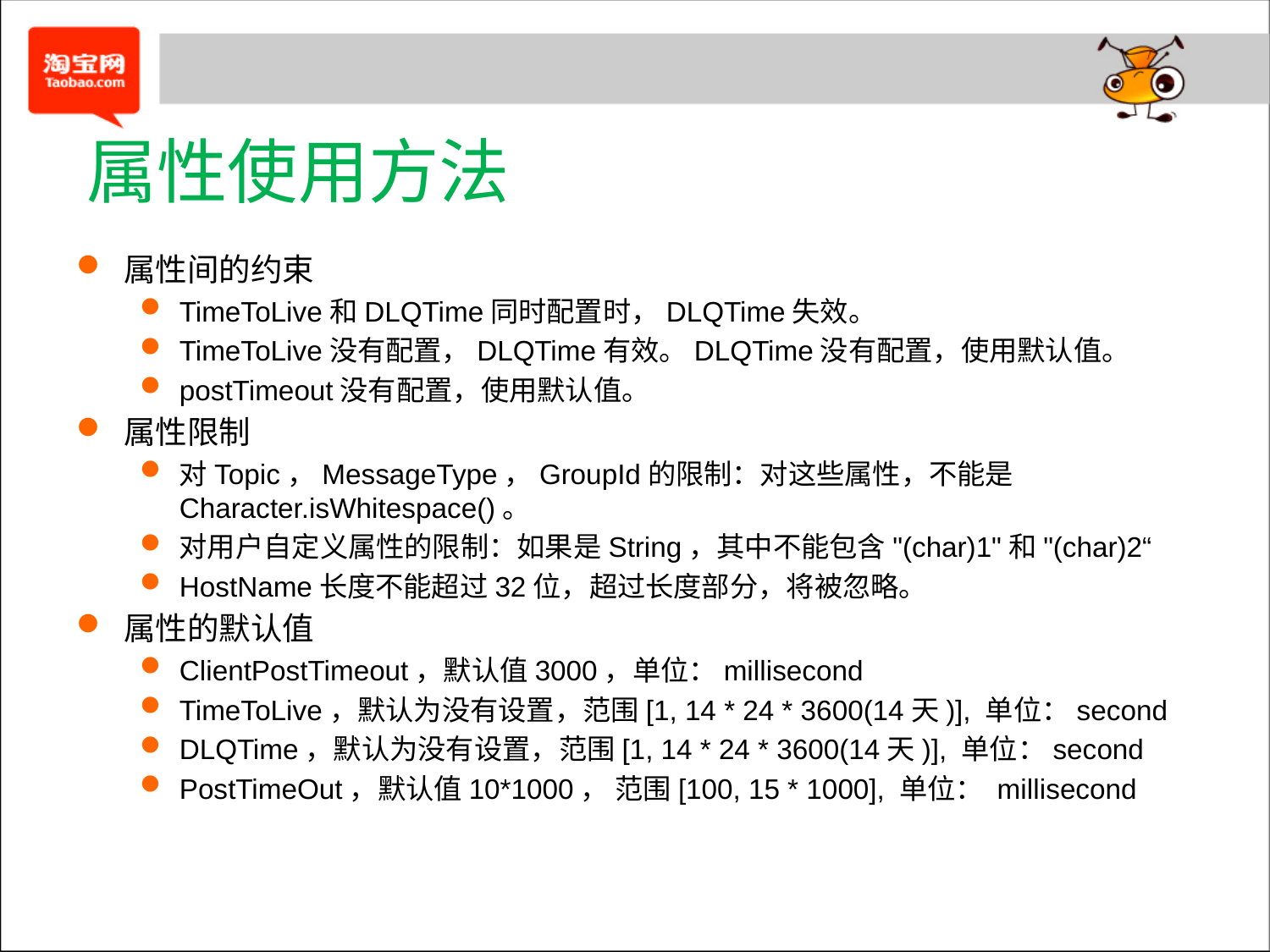

# 属性使用方法
属性间的约束
TimeToLive和DLQTime同时配置时，DLQTime失效。
TimeToLive没有配置，DLQTime有效。DLQTime没有配置，使用默认值。
postTimeout没有配置，使用默认值。
属性限制
对Topic，MessageType，GroupId的限制：对这些属性，不能是Character.isWhitespace()。
对用户自定义属性的限制：如果是String，其中不能包含"(char)1"和"(char)2“
HostName长度不能超过32位，超过长度部分，将被忽略。
属性的默认值
ClientPostTimeout，默认值3000，单位：millisecond
TimeToLive，默认为没有设置，范围[1, 14 * 24 * 3600(14天)], 单位：second
DLQTime，默认为没有设置，范围[1, 14 * 24 * 3600(14天)], 单位：second
PostTimeOut，默认值10*1000， 范围[100, 15 * 1000], 单位： millisecond